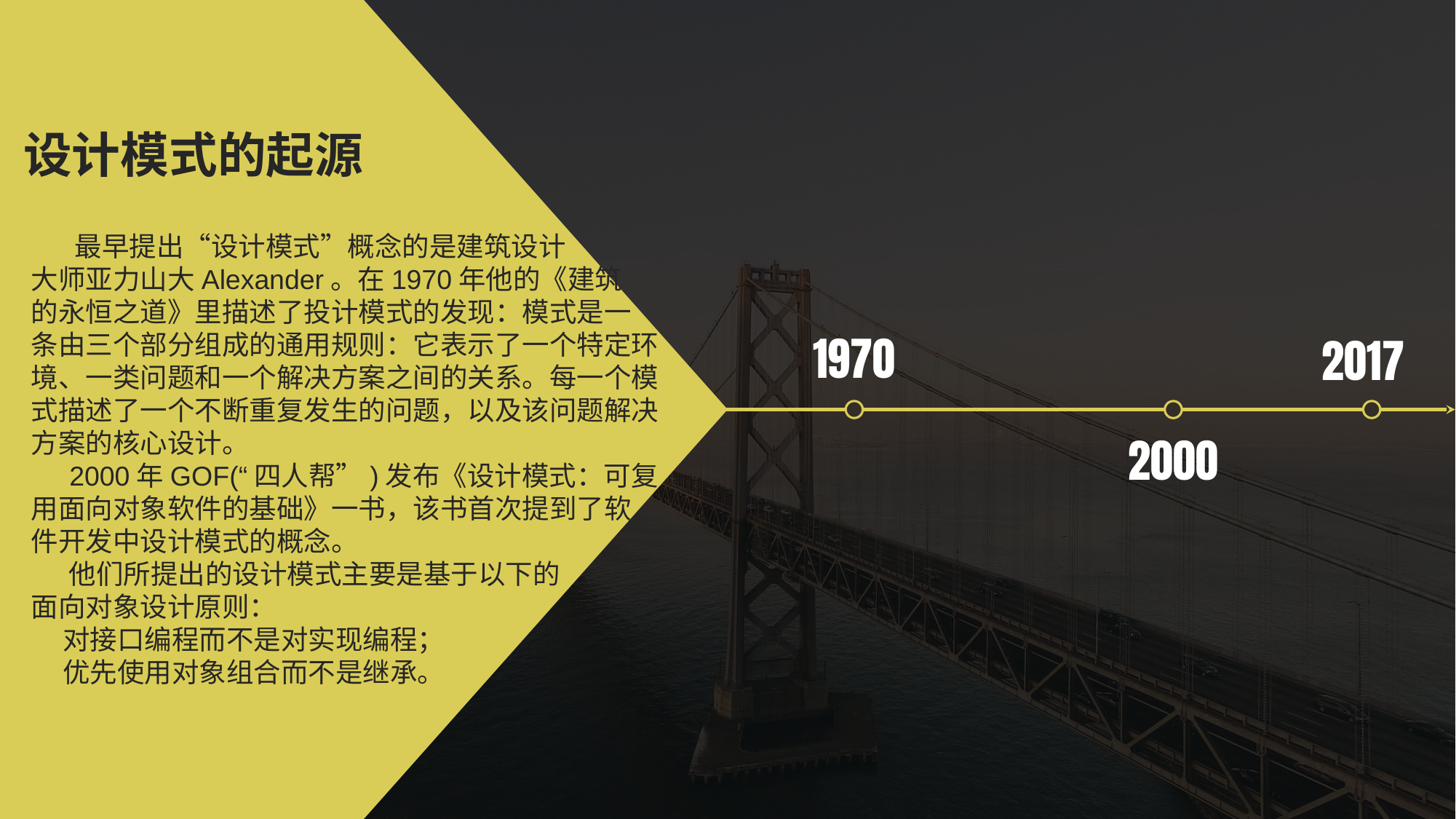

设计模式的起源
      最早提出“设计模式”概念的是建筑设计
大师亚力山大Alexander。在1970年他的《建筑
的永恒之道》里描述了投计模式的发现：模式是一
条由三个部分组成的通用规则：它表示了一个特定环境、一类问题和一个解决方案之间的关系。每一个模式描述了一个不断重复发生的问题，以及该问题解决方案的核心设计。
     2000年GOF(“四人帮”)发布《设计模式：可复用面向对象软件的基础》一书，该书首次提到了软
件开发中设计模式的概念。
     他们所提出的设计模式主要是基于以下的
面向对象设计原则：
    对接口编程而不是对实现编程；
    优先使用对象组合而不是继承。
1970
2017

2000